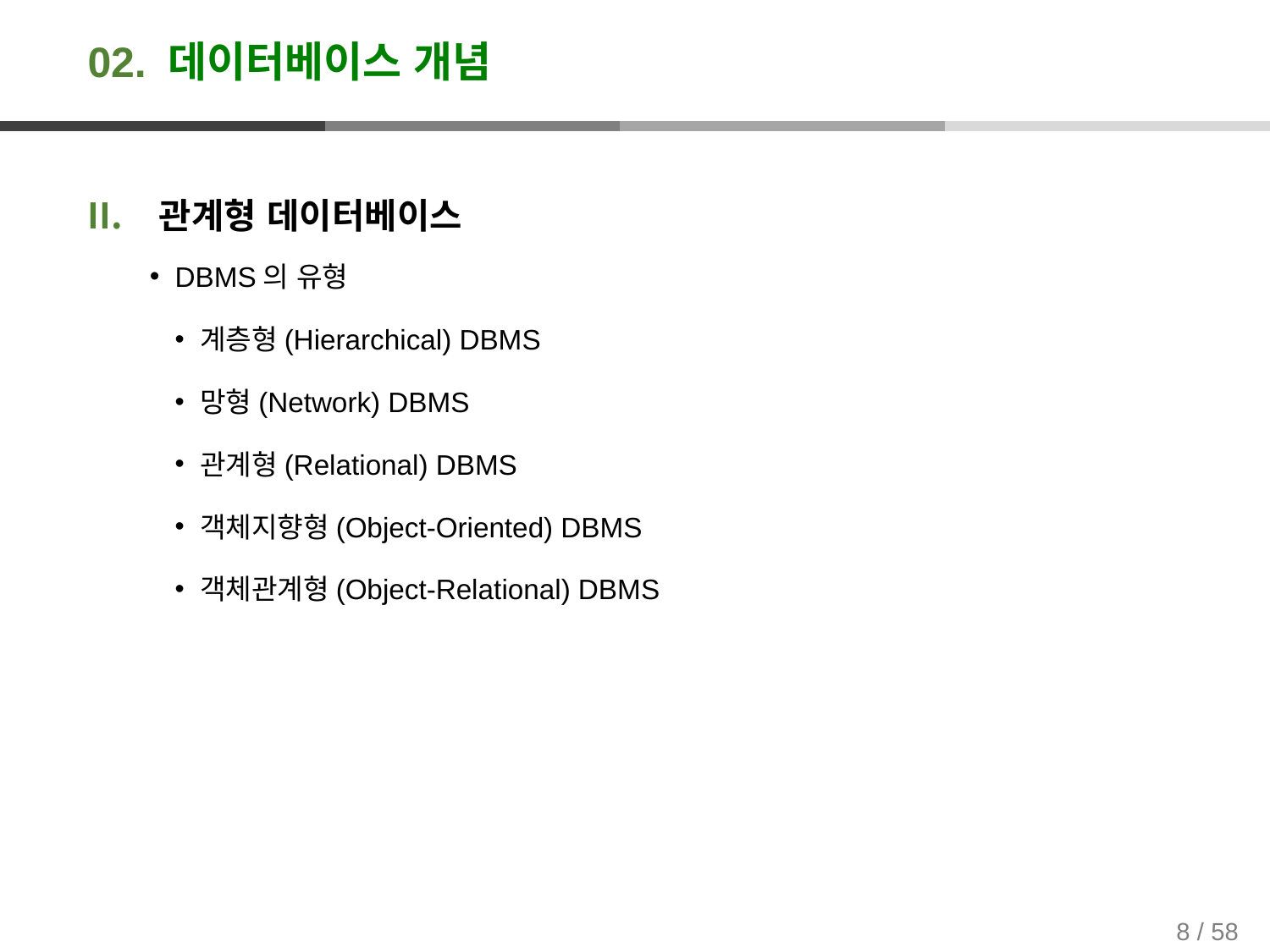

# 02. 데이터베이스 개념
관계형 데이터베이스
DBMS의 유형
계층형(Hierarchical) DBMS
망형(Network) DBMS
관계형(Relational) DBMS
객체지향형(Object-Oriented) DBMS
객체관계형(Object-Relational) DBMS